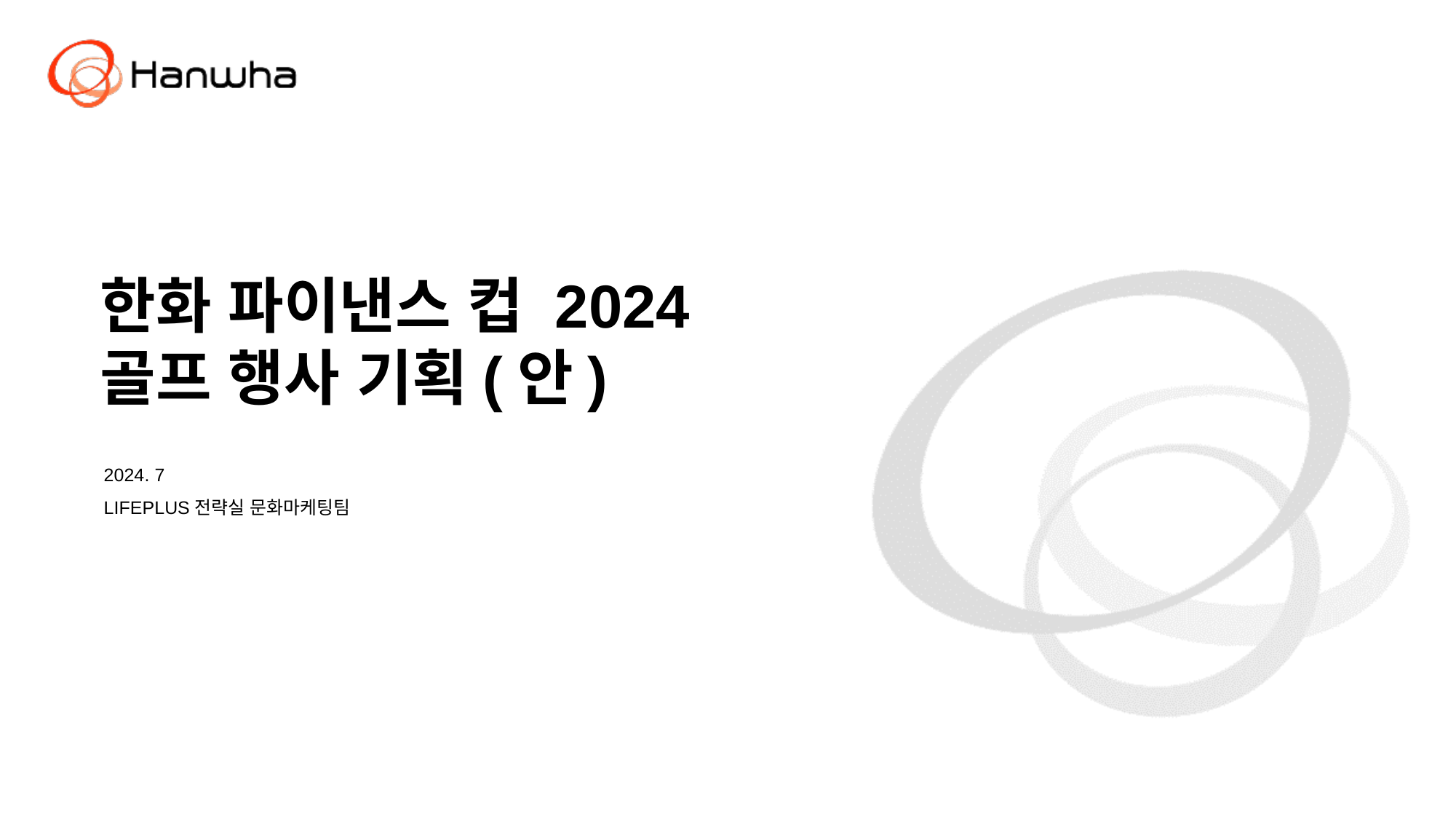

한화 파이낸스 컵 2024
골프 행사 기획(안)
2024. 7
LIFEPLUS전략실 문화마케팅팀